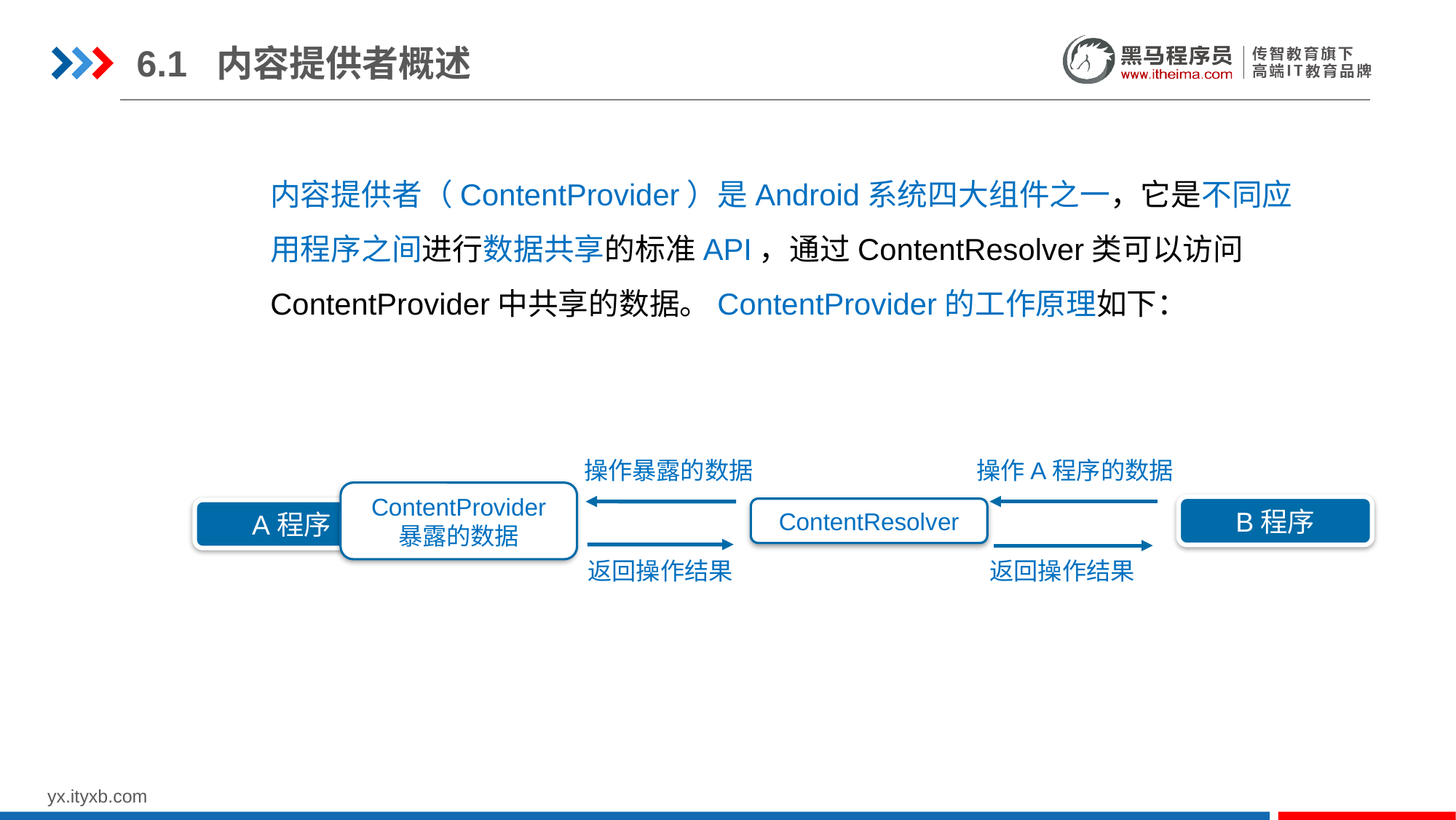

6.1  内容提供者概述
内容提供者（ContentProvider）是Android系统四大组件之一，它是不同应用程序之间进行数据共享的标准API，通过ContentResolver类可以访问ContentProvider中共享的数据。ContentProvider的工作原理如下：
B程序
A程序
操作暴露的数据
操作A程序的数据
ContentResolver
ContentProvider
暴露的数据
返回操作结果
返回操作结果